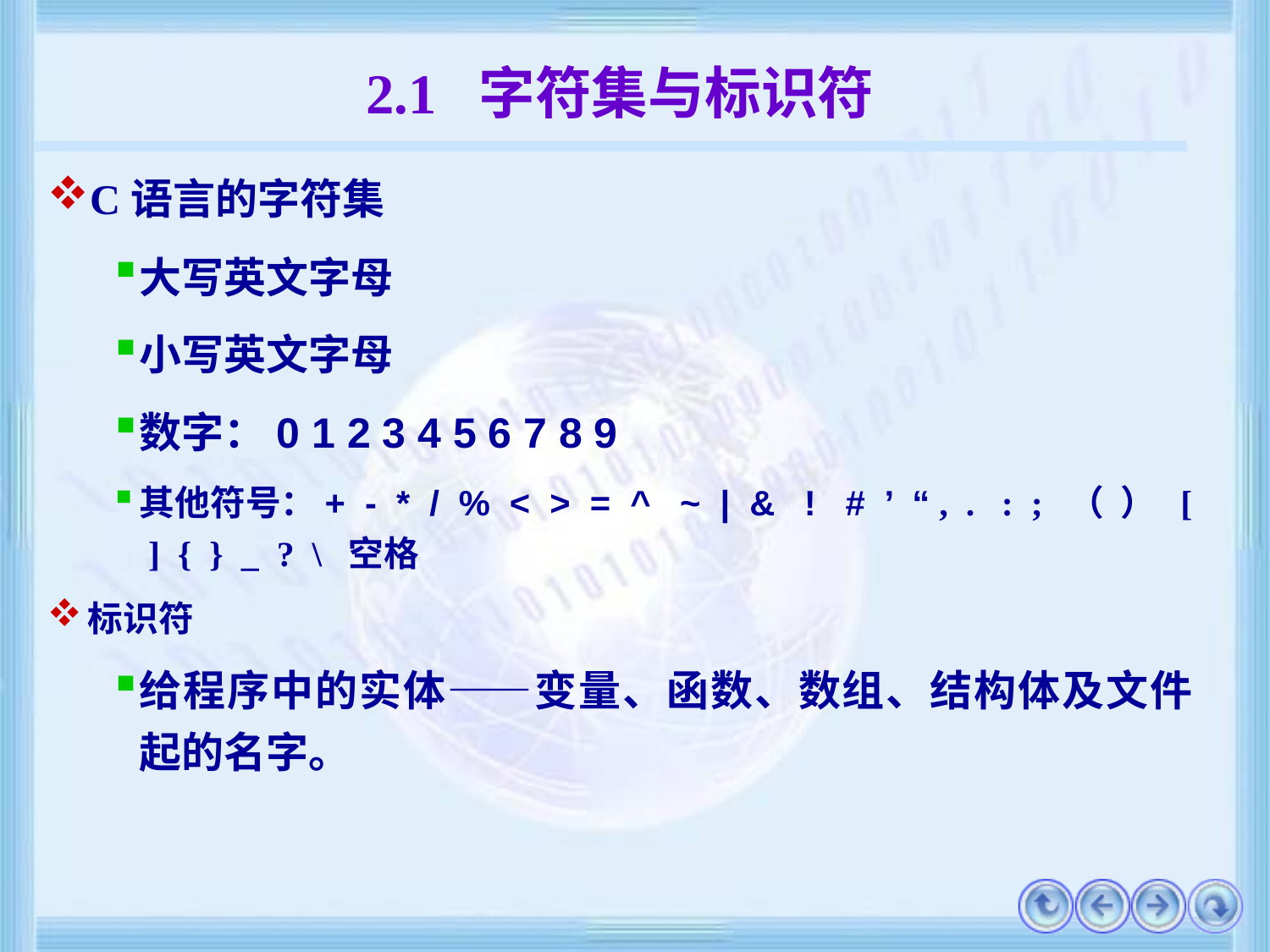

# 2.1  字符集与标识符
C语言的字符集
大写英文字母
小写英文字母
数字：0 1 2 3 4 5 6 7 8 9
其他符号：+  -  *  /  %  <  >  =  ^   ~  |  &   !   #  ’  “ ,  .   :  ;  （  ）  [  ]  {  }  _  ?  \  空格
标识符
给程序中的实体——变量、函数、数组、结构体及文件起的名字。